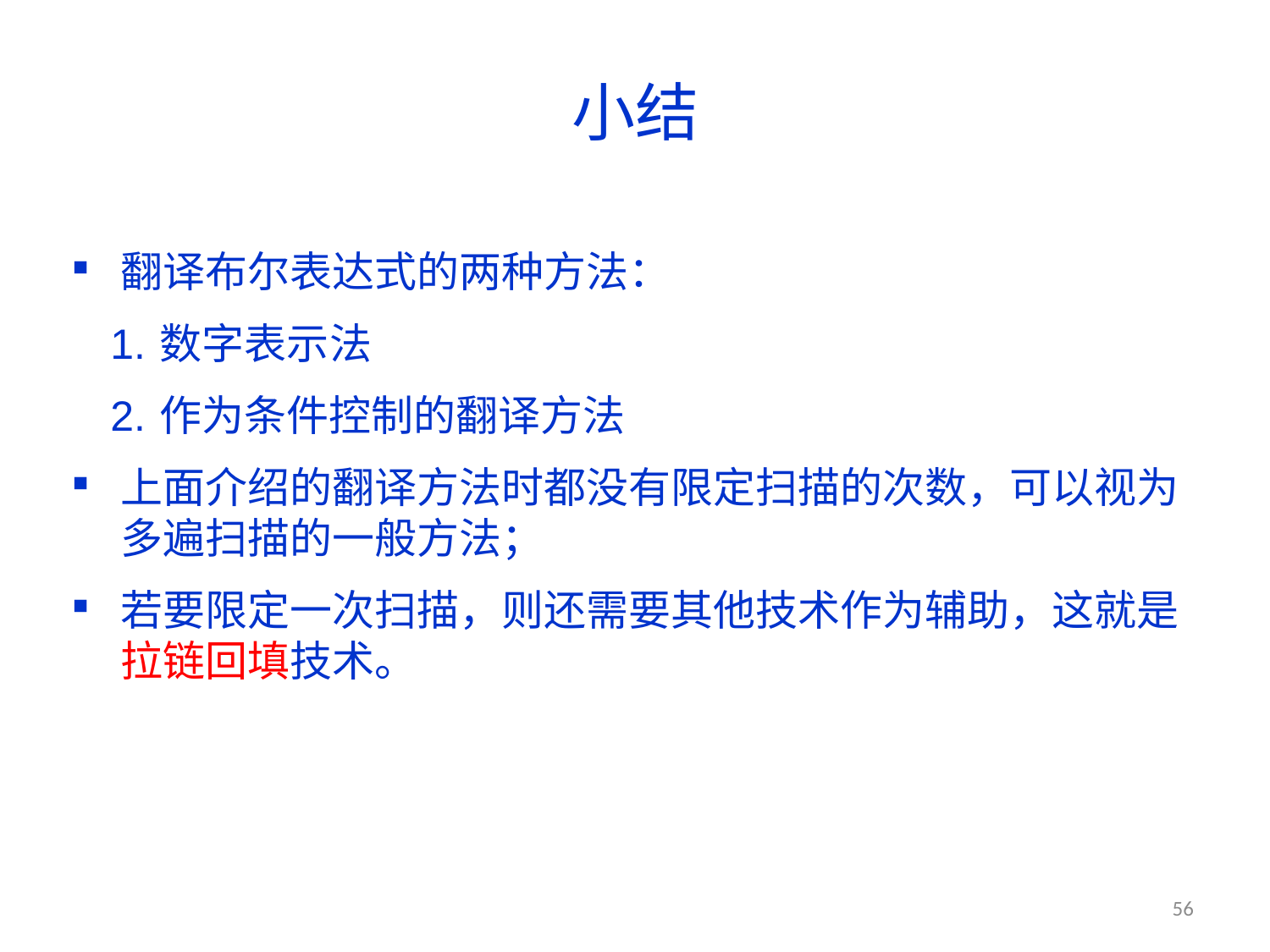

# 小结
翻译布尔表达式的两种方法：
数字表示法
作为条件控制的翻译方法
上面介绍的翻译方法时都没有限定扫描的次数，可以视为多遍扫描的一般方法；
若要限定一次扫描，则还需要其他技术作为辅助，这就是拉链回填技术。
56